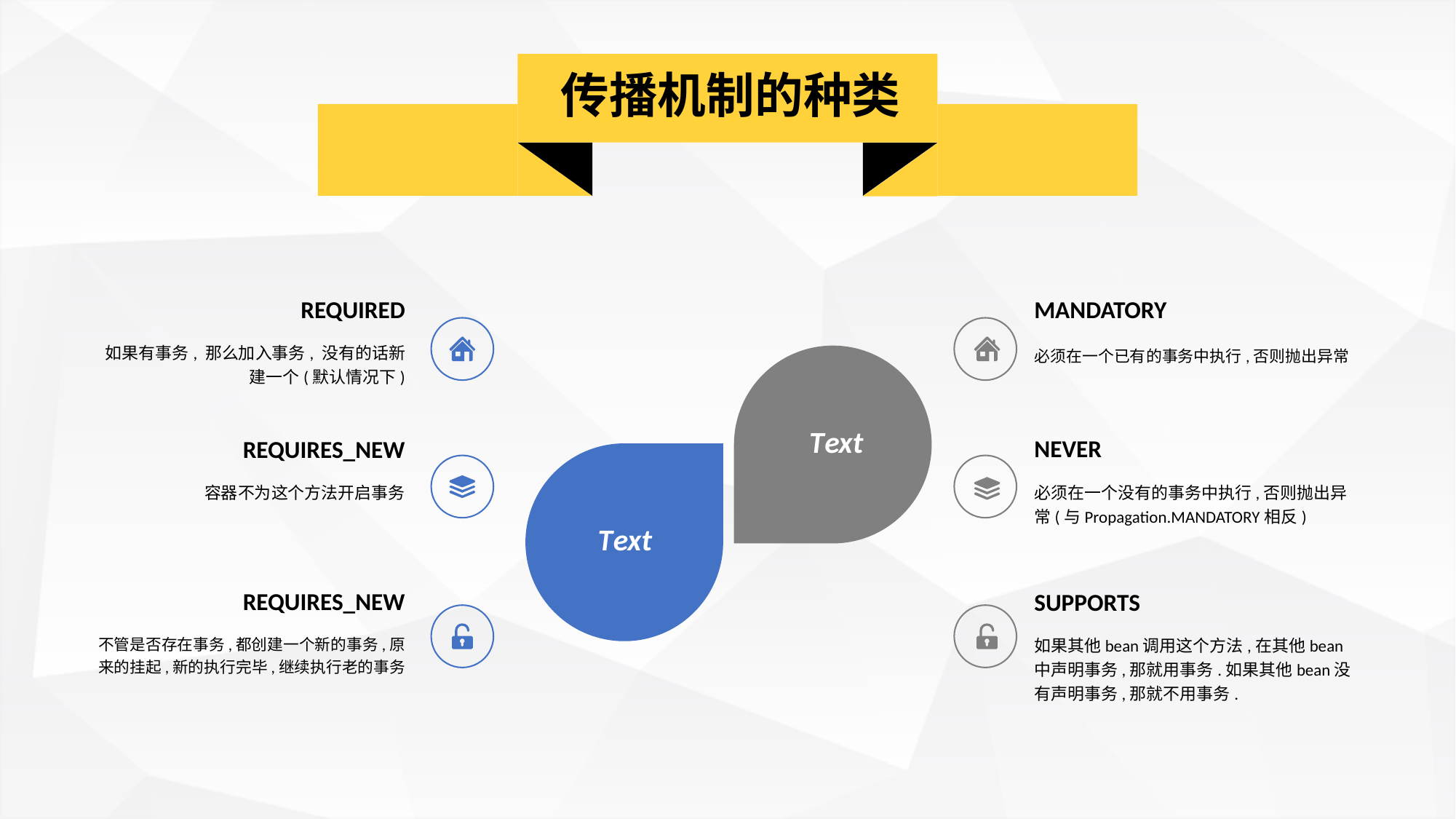

传播机制的种类

 REQUIRED
MANDATORY

如果有事务, 那么加入事务, 没有的话新建一个(默认情况下)
必须在一个已有的事务中执行,否则抛出异常

T ext

T ext
REQUIRES_NEW
NEVER

容器不为这个方法开启事务
必须在一个没有的事务中执行,否则抛出异常(与Propagation.MANDATORY相反)

SUPPORTS
REQUIRES_NEW

不管是否存在事务,都创建一个新的事务,原来的挂起,新的执行完毕,继续执行老的事务
如果其他bean调用这个方法,在其他bean中声明事务,那就用事务.如果其他bean没有声明事务,那就不用事务.